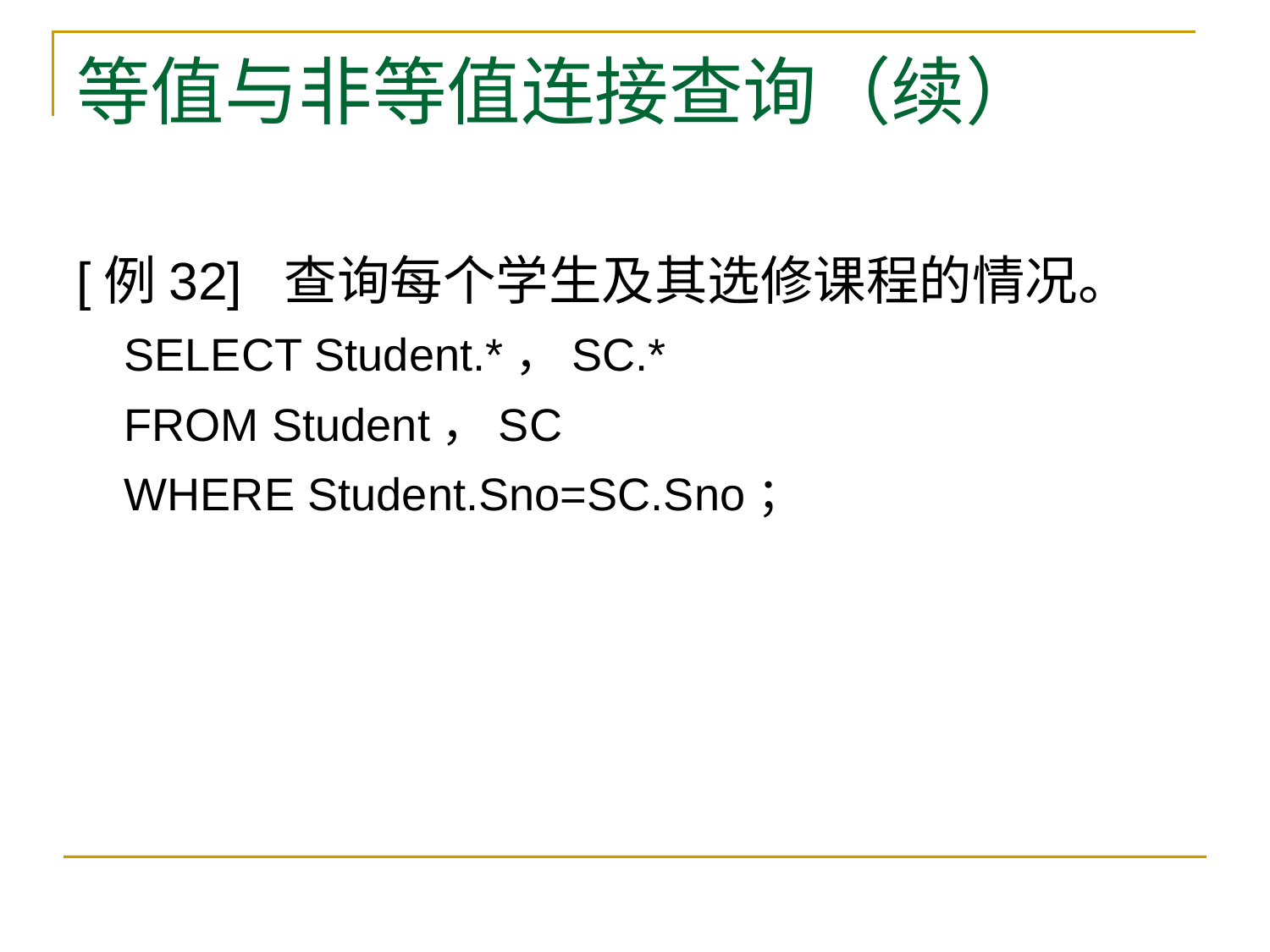

# 等值与非等值连接查询（续）
[例32]  查询每个学生及其选修课程的情况。
SELECT Student.*，SC.*
FROM Student，SC
WHERE Student.Sno=SC.Sno；